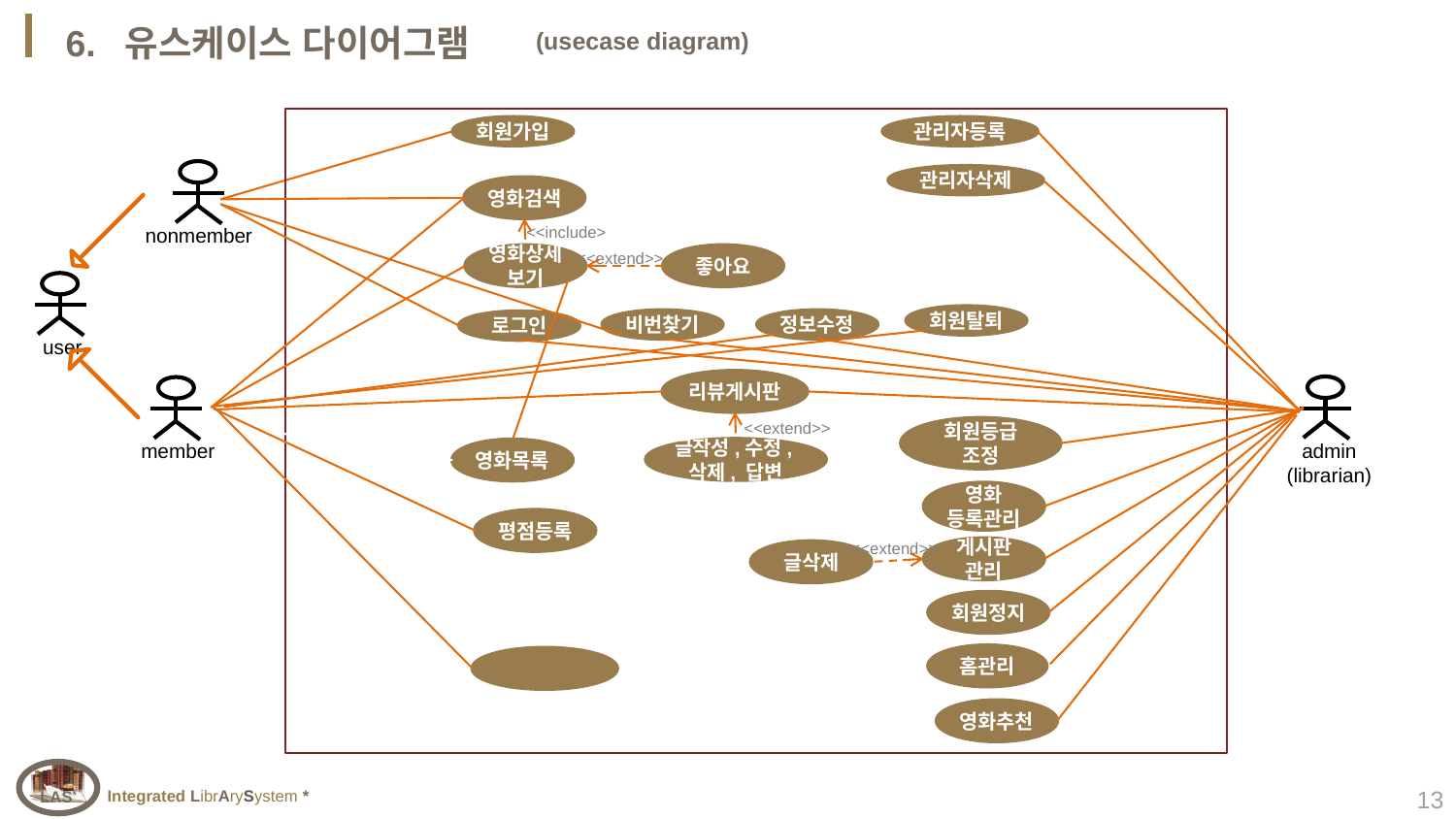

6.  유스케이스 다이어그램
(usecase diagram)

회원가입
관리자등록

nonmember
관리자삭제
영화검색

<<include>
영화상세보기
좋아요
<<extend>>

user
회원탈퇴
비번찾기
정보수정
로그인

리뷰게시판

admin
(librarian)

member
회원등급
조정
<<extend>>
글작성,수정,삭제, 답변
영화목록
영화
등록관리
평점등록
<<extend>>
게시판
관리
글삭제
회원정지
홈관리

영화추천
13